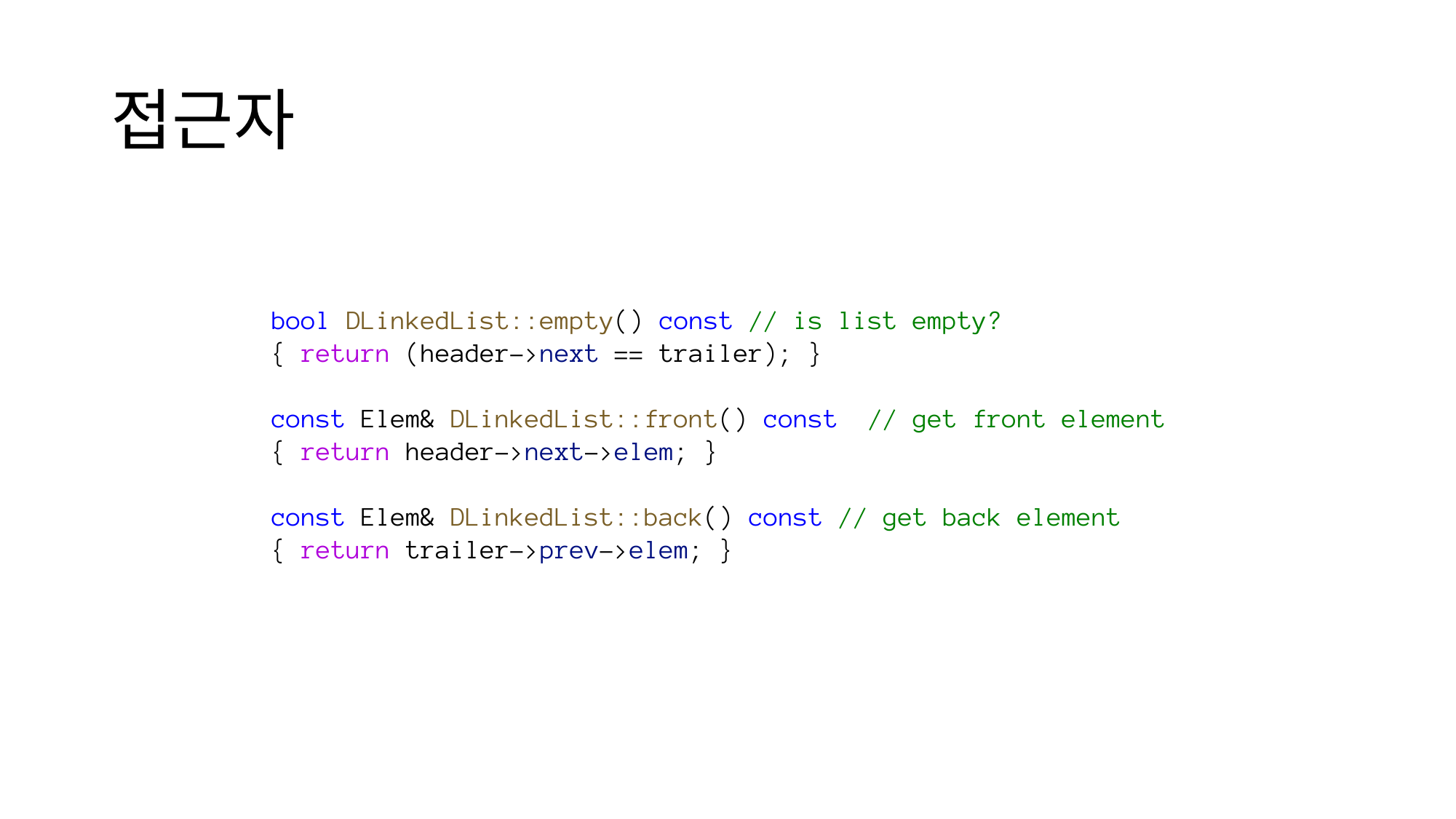

# 접근자
bool DLinkedList::empty() const // is list empty?
{ return (header->next == trailer); }
const Elem& DLinkedList::front() const  // get front element
{ return header->next->elem; }
const Elem& DLinkedList::back() const // get back element
{ return trailer->prev->elem; }